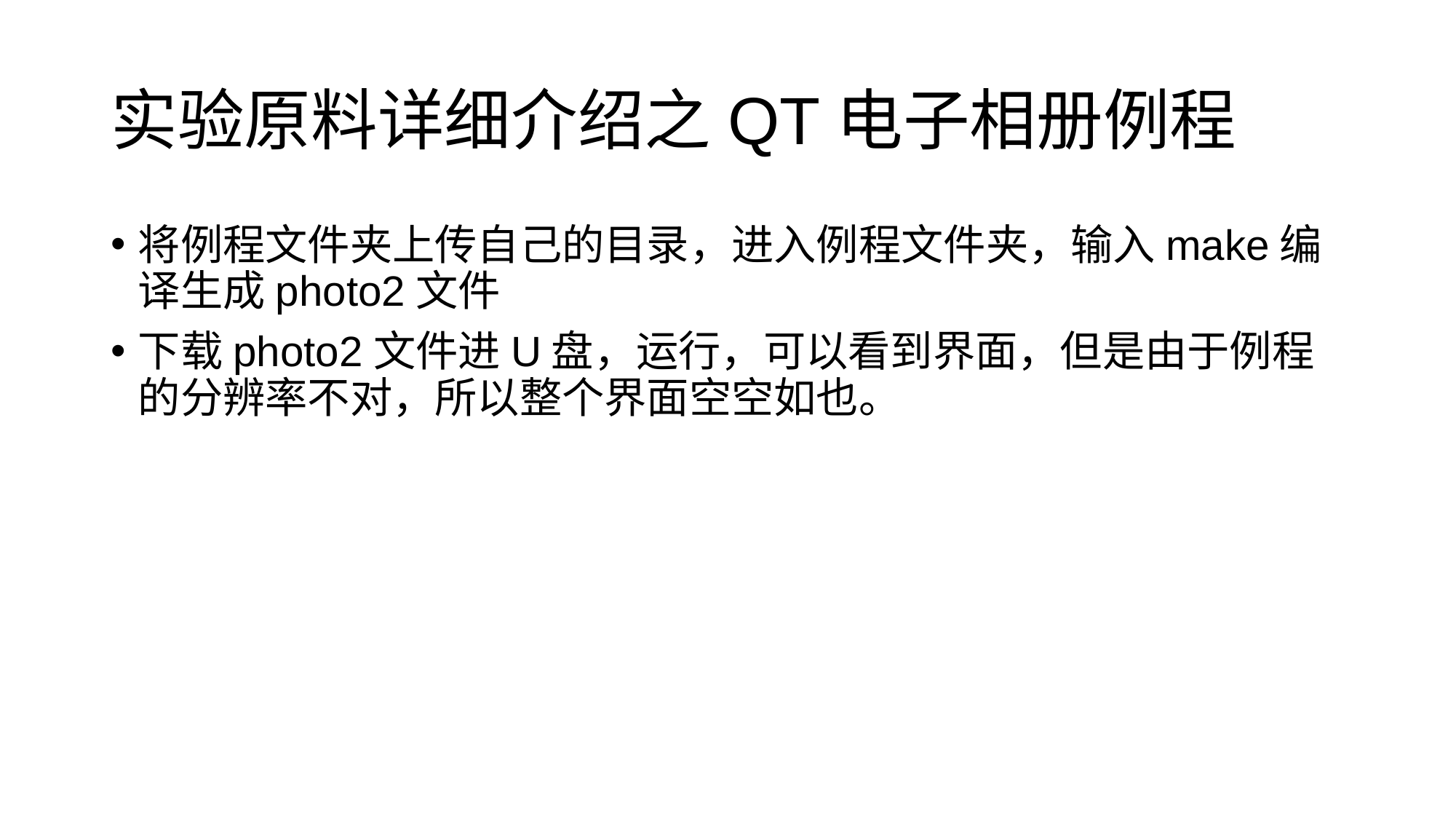

# 实验原料详细介绍之QT电子相册例程
将例程文件夹上传自己的目录，进入例程文件夹，输入make编译生成photo2文件
下载photo2文件进U盘，运行，可以看到界面，但是由于例程的分辨率不对，所以整个界面空空如也。